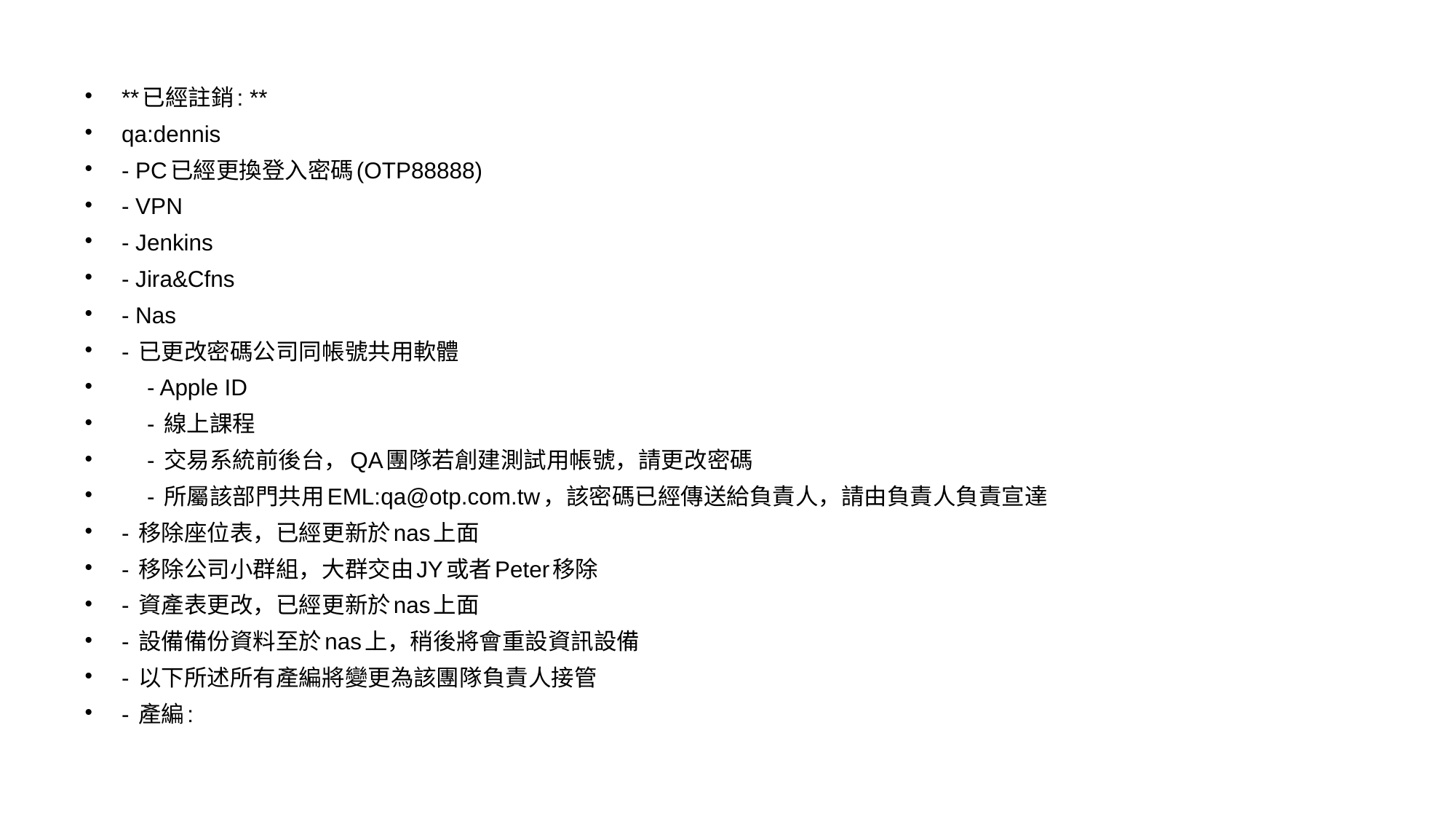

# **已經註銷: **
qa:dennis
- PC已經更換登入密碼(OTP88888)
- VPN
- Jenkins
- Jira&Cfns
- Nas
- 已更改密碼公司同帳號共用軟體
    - Apple ID
    - 線上課程
    - 交易系統前後台，QA團隊若創建測試用帳號，請更改密碼
    - 所屬該部門共用EML:qa@otp.com.tw，該密碼已經傳送給負責人，請由負責人負責宣達
- 移除座位表，已經更新於nas上面
- 移除公司小群組，大群交由JY或者Peter移除
- 資產表更改，已經更新於nas上面
- 設備備份資料至於nas上，稍後將會重設資訊設備
- 以下所述所有產編將變更為該團隊負責人接管
- 產編: